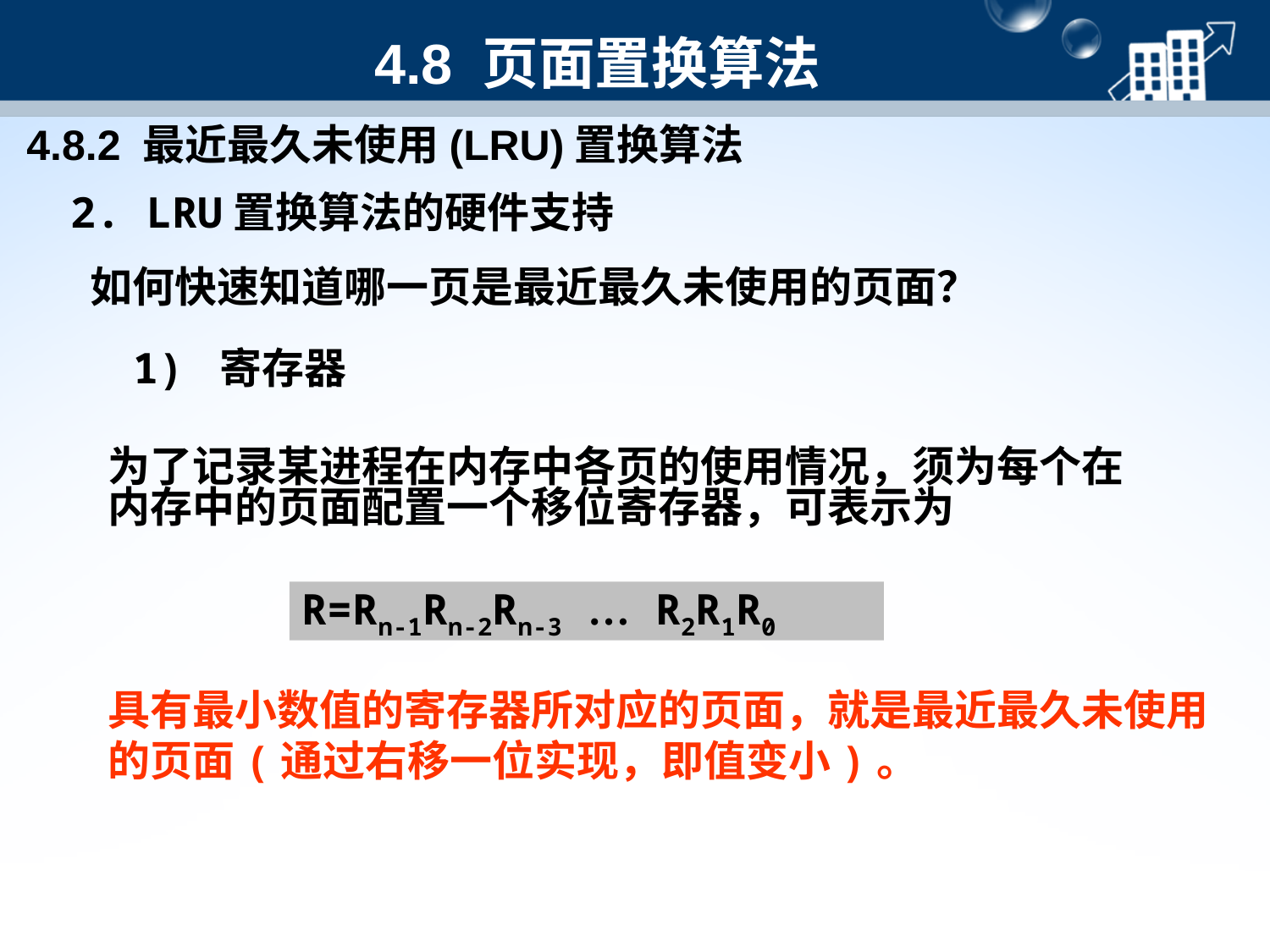

4.8 页面置换算法
4.8.2 最近最久未使用(LRU)置换算法
2. LRU置换算法的硬件支持
如何快速知道哪一页是最近最久未使用的页面？
 1) 寄存器

为了记录某进程在内存中各页的使用情况，须为每个在内存中的页面配置一个移位寄存器，可表示为
R=Rn-1Rn-2Rn-3 … R2R1R0
具有最小数值的寄存器所对应的页面，就是最近最久未使用的页面(通过右移一位实现，即值变小)。